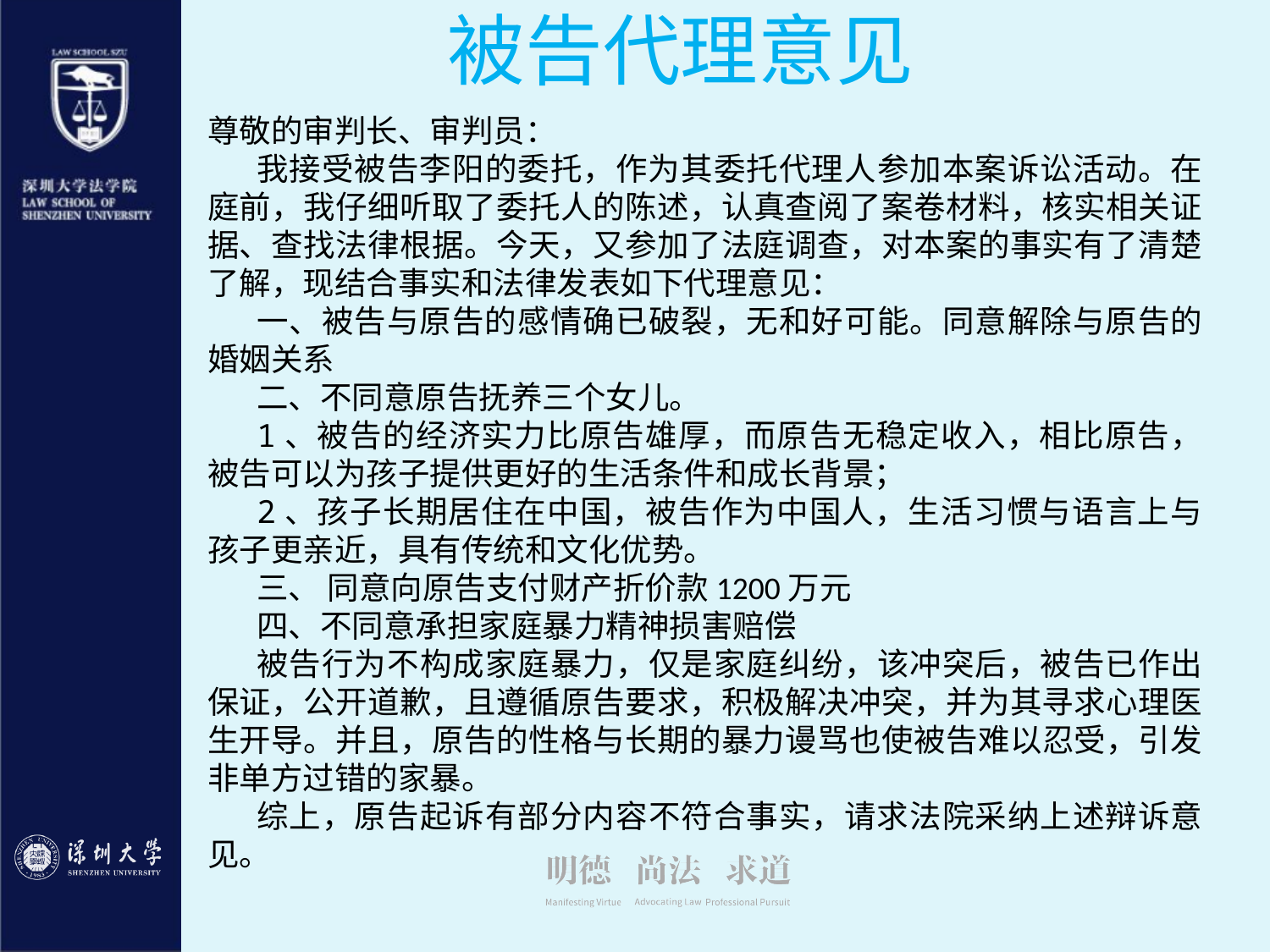

被告代理意见
尊敬的审判长、审判员：
我接受被告李阳的委托，作为其委托代理人参加本案诉讼活动。在庭前，我仔细听取了委托人的陈述，认真查阅了案卷材料，核实相关证据、查找法律根据。今天，又参加了法庭调查，对本案的事实有了清楚了解，现结合事实和法律发表如下代理意见：
一、被告与原告的感情确已破裂，无和好可能。同意解除与原告的婚姻关系
二、不同意原告抚养三个女儿。
1、被告的经济实力比原告雄厚，而原告无稳定收入，相比原告，被告可以为孩子提供更好的生活条件和成长背景；
2、孩子长期居住在中国，被告作为中国人，生活习惯与语言上与孩子更亲近，具有传统和文化优势。
三、 同意向原告支付财产折价款1200万元
四、不同意承担家庭暴力精神损害赔偿
被告行为不构成家庭暴力，仅是家庭纠纷，该冲突后，被告已作出保证，公开道歉，且遵循原告要求，积极解决冲突，并为其寻求心理医生开导。并且，原告的性格与长期的暴力谩骂也使被告难以忍受，引发非单方过错的家暴。
综上，原告起诉有部分内容不符合事实，请求法院采纳上述辩诉意见。